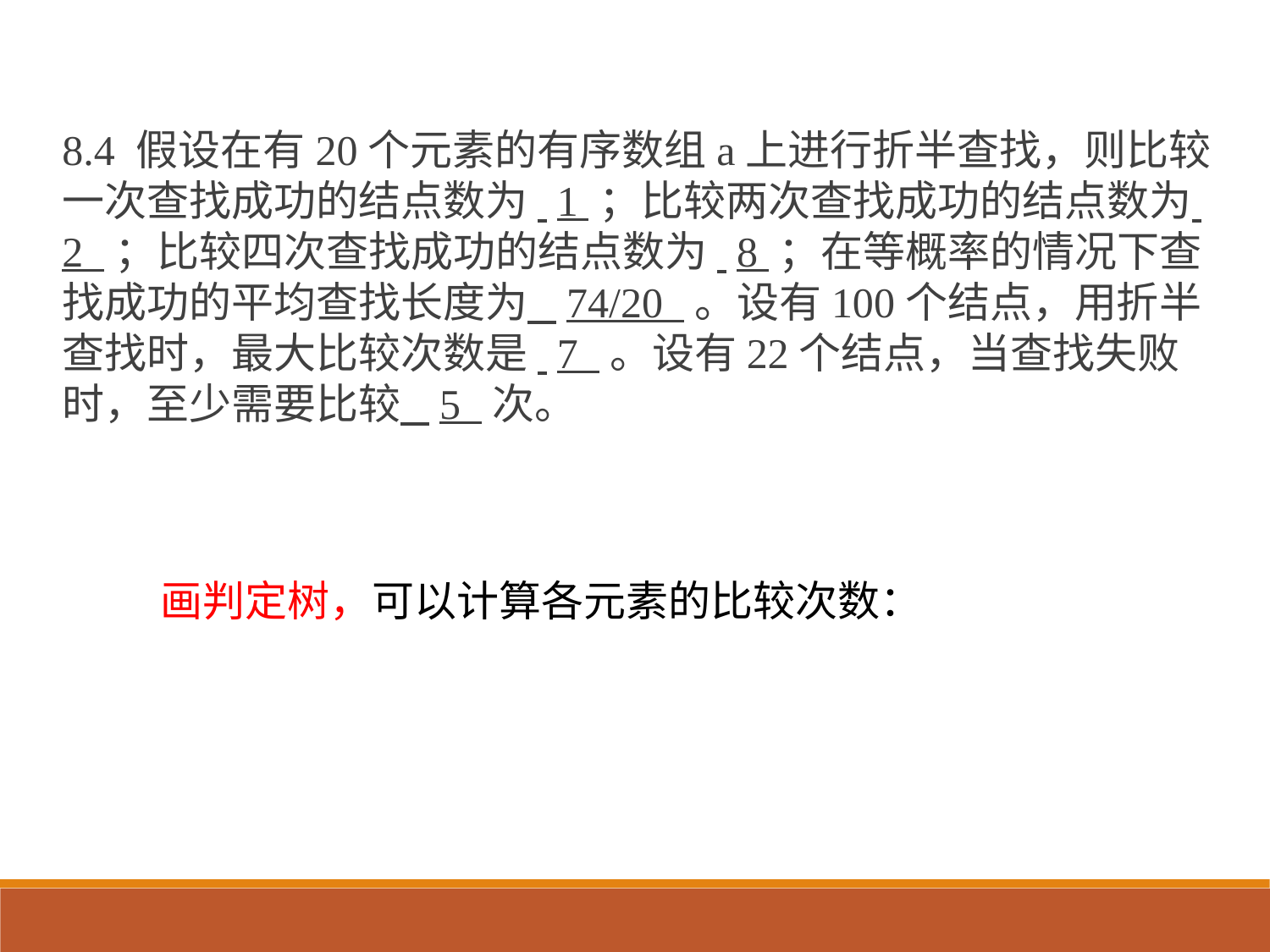

8.4 假设在有20个元素的有序数组a上进行折半查找，则比较一次查找成功的结点数为  1 ；比较两次查找成功的结点数为  2  ；比较四次查找成功的结点数为  8 ；在等概率的情况下查找成功的平均查找长度为   74/20  。设有100个结点，用折半查找时，最大比较次数是  7  。设有22个结点，当查找失败时，至少需要比较   5  次。

画判定树，可以计算各元素的比较次数：